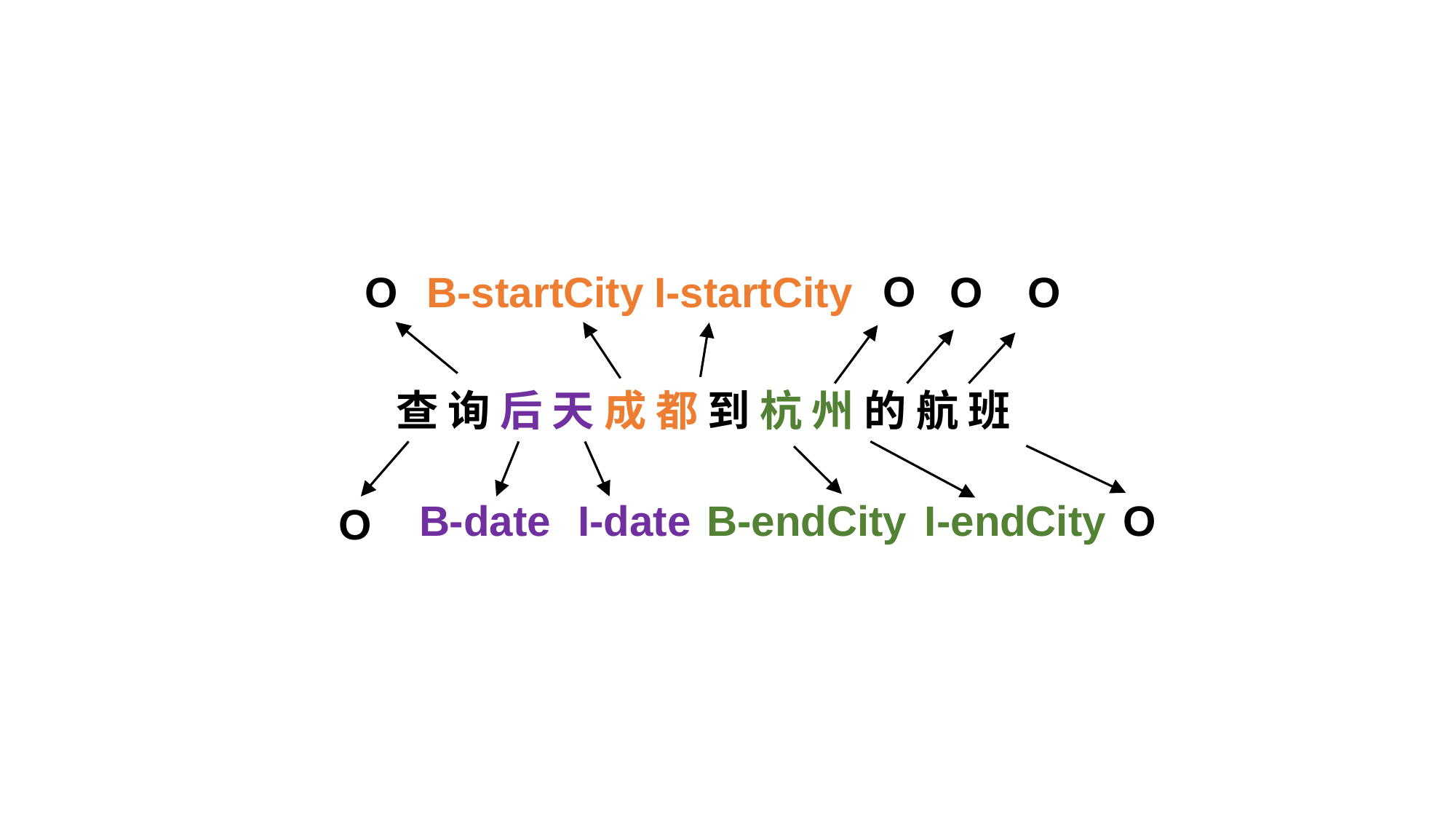

O
I-startCity
O
O
B-startCity
O
查 询 后 天 成 都 到 杭 州 的 航 班
B-date
I-date
B-endCity
I-endCity
O
O